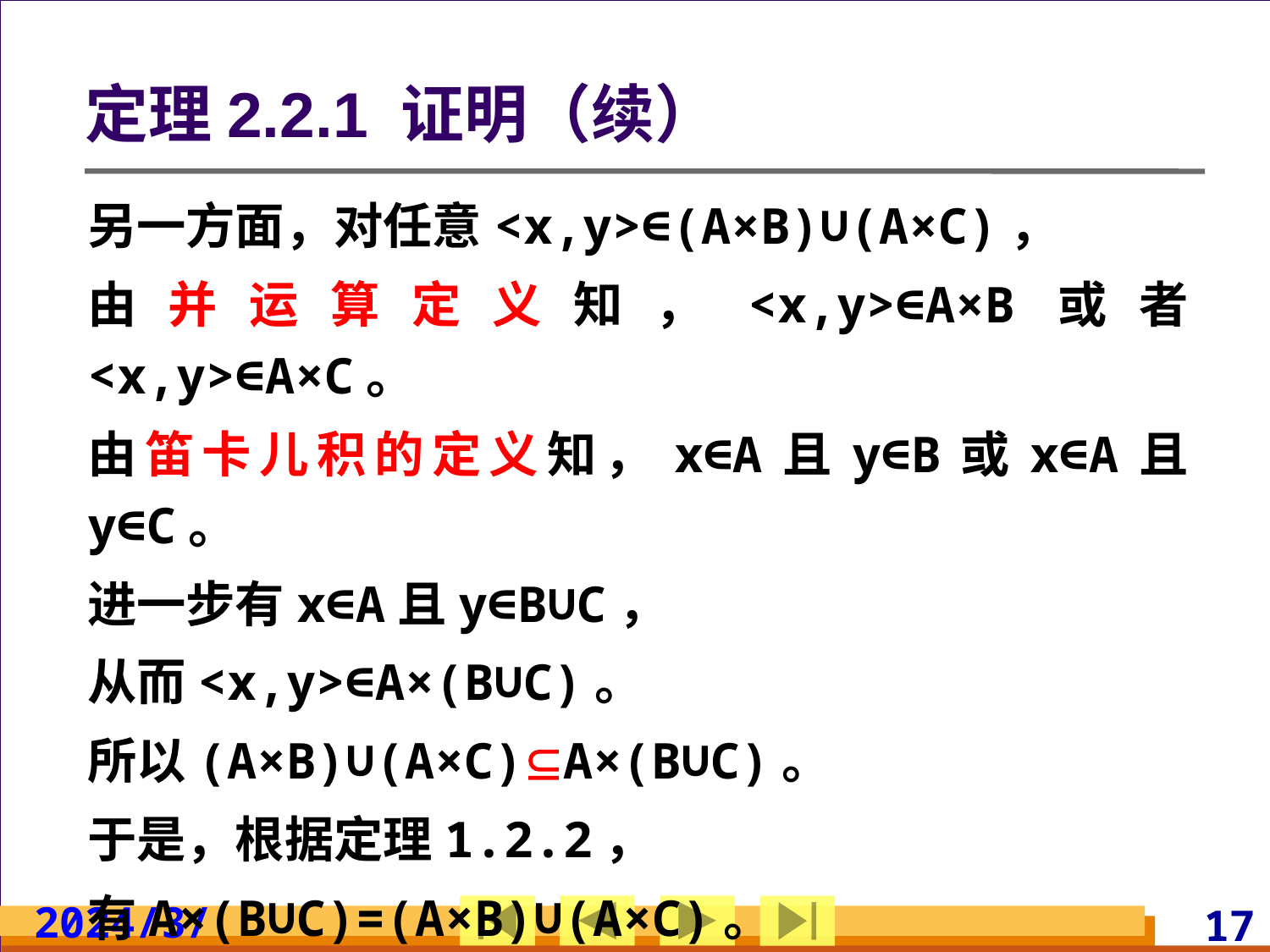

# 定理2.2.1 证明（续）
另一方面，对任意<x,y>∈(A×B)∪(A×C)，
由并运算定义知，<x,y>∈A×B或者<x,y>∈A×C。
由笛卡儿积的定义知，x∈A且y∈B或x∈A且y∈C。
进一步有x∈A且y∈B∪C，
从而<x,y>∈A×(B∪C)。
所以(A×B)∪(A×C)⊆A×(B∪C)。
于是，根据定理1.2.2，
有A×(B∪C)=(A×B)∪(A×C)。
(2)、(3)和(4)的证明作为练习，自证。
2024/3/10